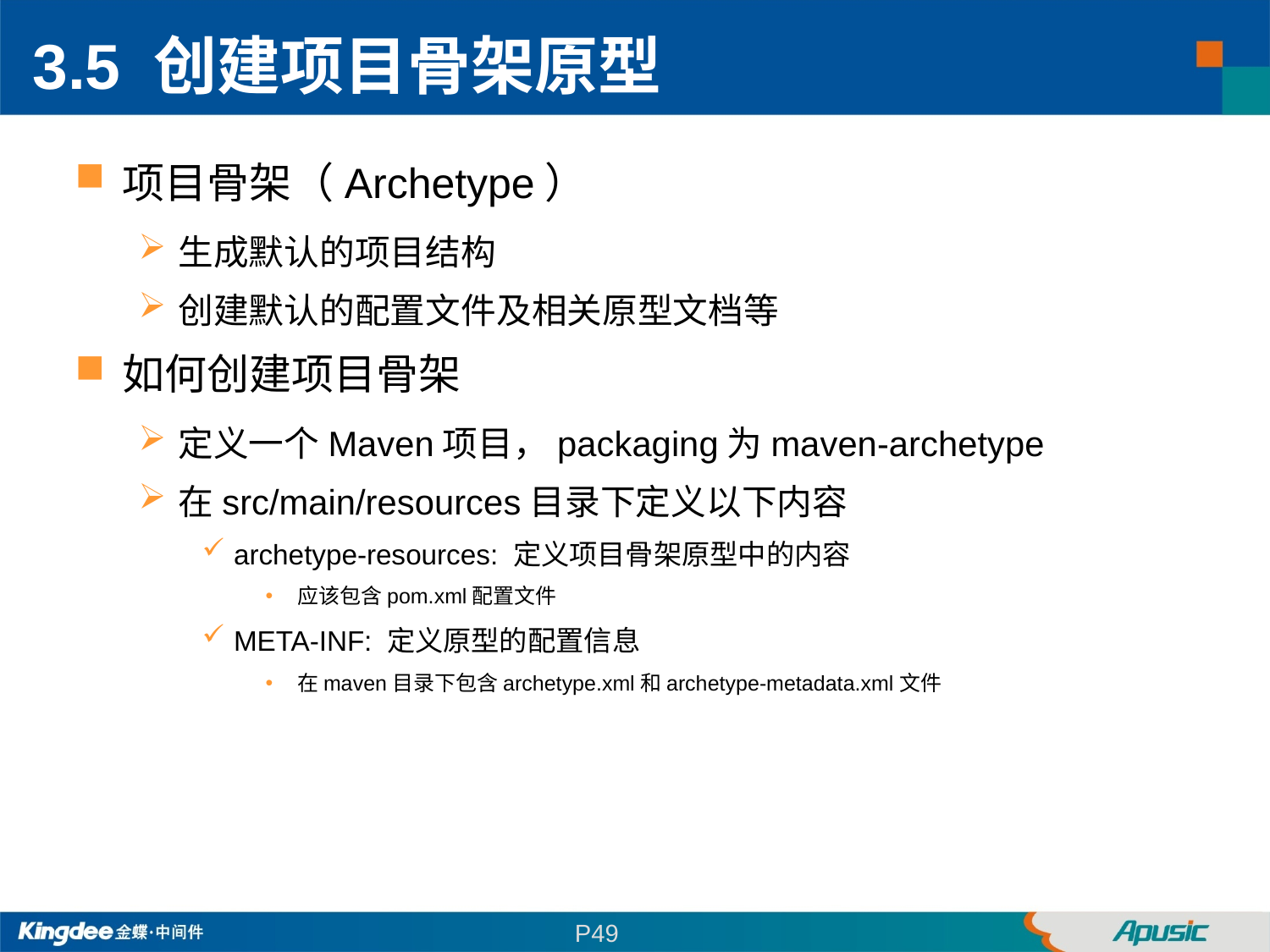

3.5 创建项目骨架原型
项目骨架（Archetype）
生成默认的项目结构
创建默认的配置文件及相关原型文档等
如何创建项目骨架
定义一个Maven项目，packaging为maven-archetype
在src/main/resources目录下定义以下内容
archetype-resources: 定义项目骨架原型中的内容
应该包含pom.xml配置文件
META-INF: 定义原型的配置信息
在maven目录下包含archetype.xml和archetype-metadata.xml文件